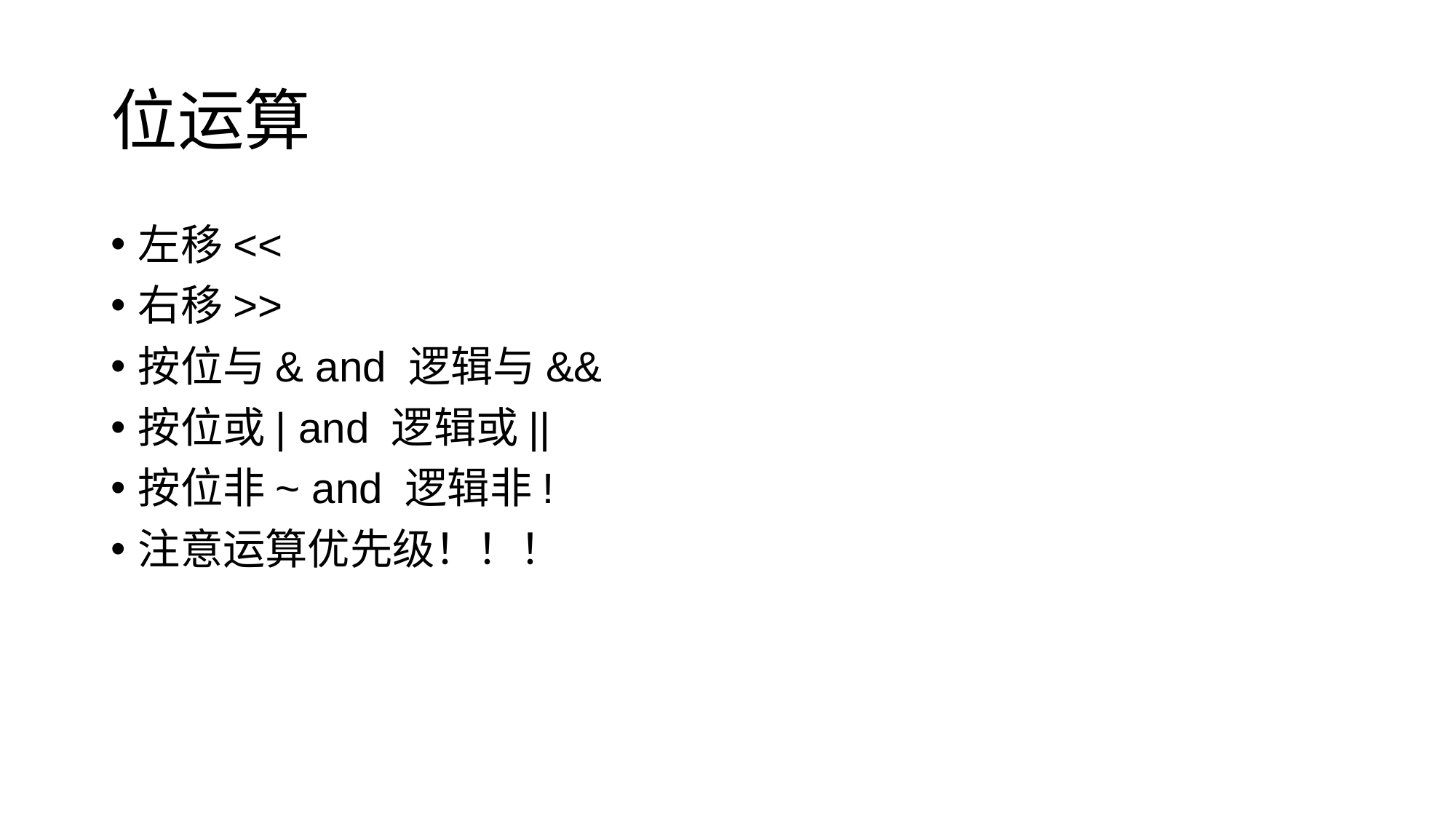

# 位运算
左移<<
右移>>
按位与& and 逻辑与&&
按位或| and 逻辑或||
按位非~ and 逻辑非!
注意运算优先级！！！